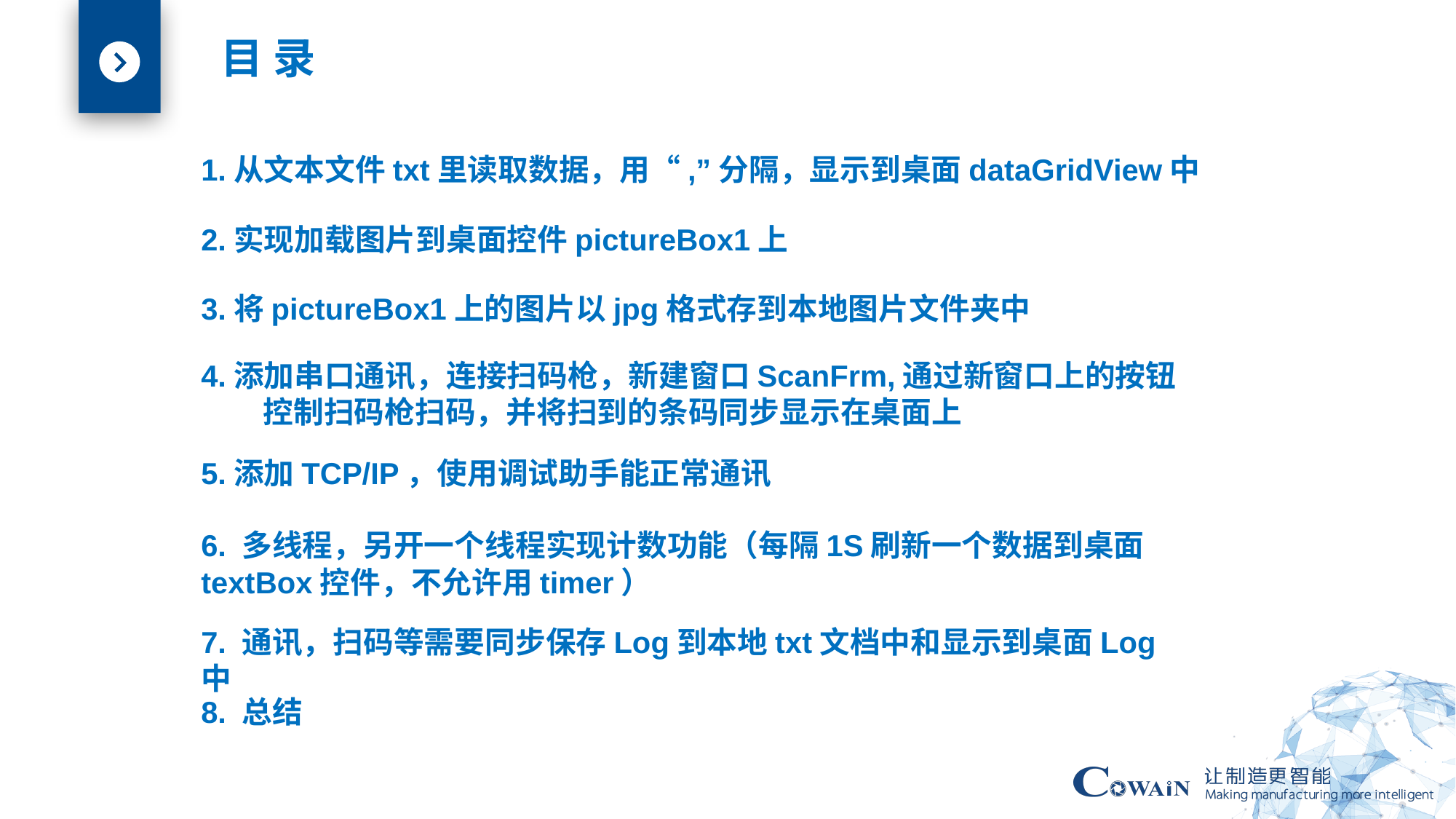

目 录
1.从文本文件txt里读取数据，用“,”分隔，显示到桌面dataGridView中
2.实现加载图片到桌面控件pictureBox1上
3.将pictureBox1上的图片以jpg格式存到本地图片文件夹中
4.添加串口通讯，连接扫码枪，新建窗口ScanFrm,通过新窗口上的按钮              控制扫码枪扫码，并将扫到的条码同步显示在桌面上
5.添加TCP/IP，使用调试助手能正常通讯
6. 多线程，另开一个线程实现计数功能（每隔1S刷新一个数据到桌面textBox控件，不允许用timer）
7. 通讯，扫码等需要同步保存Log到本地txt文档中和显示到桌面Log中
8. 总结